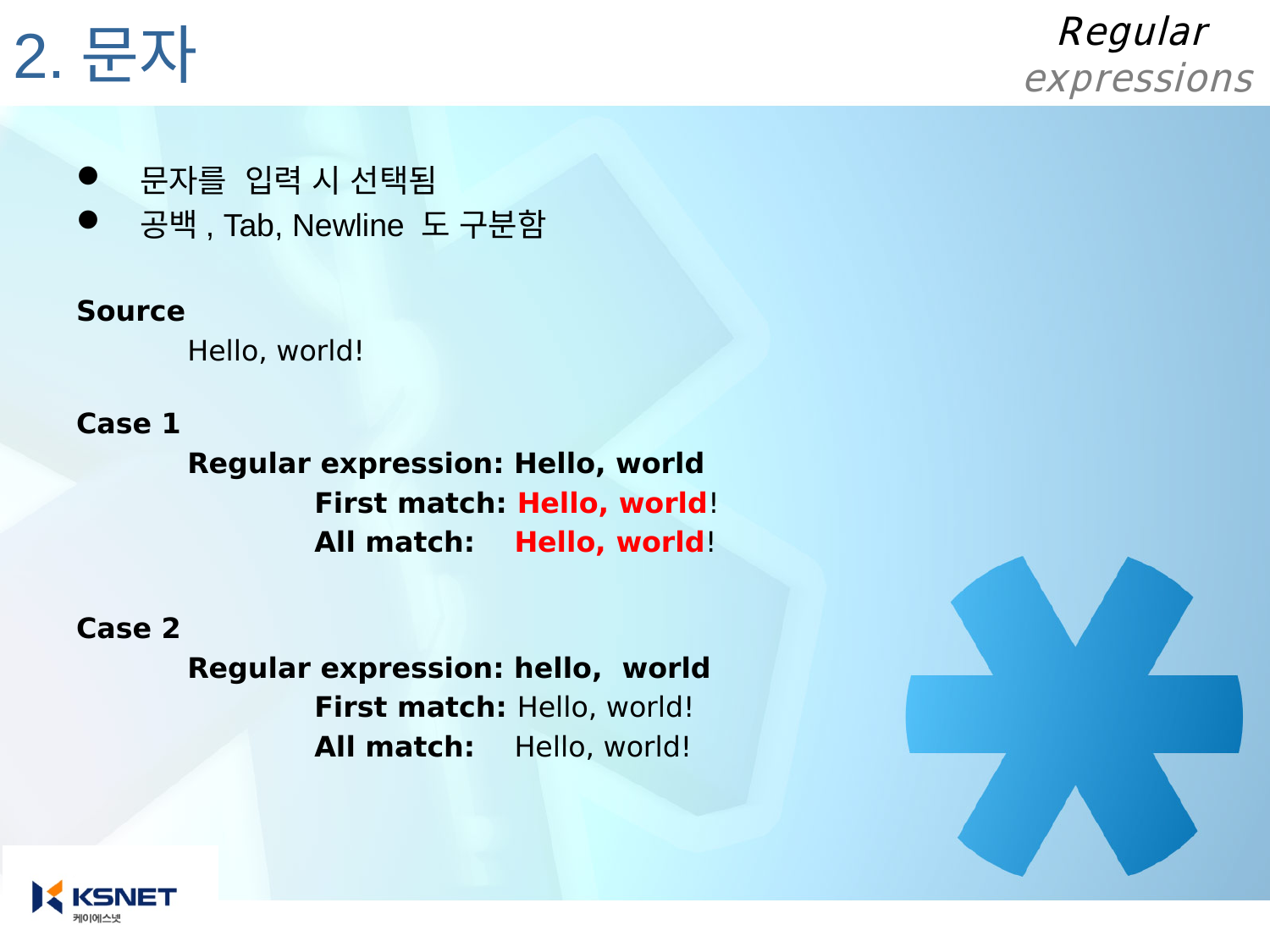

# 2.문자

문자를  입력 시 선택됨
공백, Tab, Newline 도 구분함

Source
		Hello, world!
Case 1
		Regular expression: Hello, world
			First match: Hello, world!
			All match:    Hello, world!

Case 2
		Regular expression: hello,  world
			First match: Hello, world!
			All match:    Hello, world!